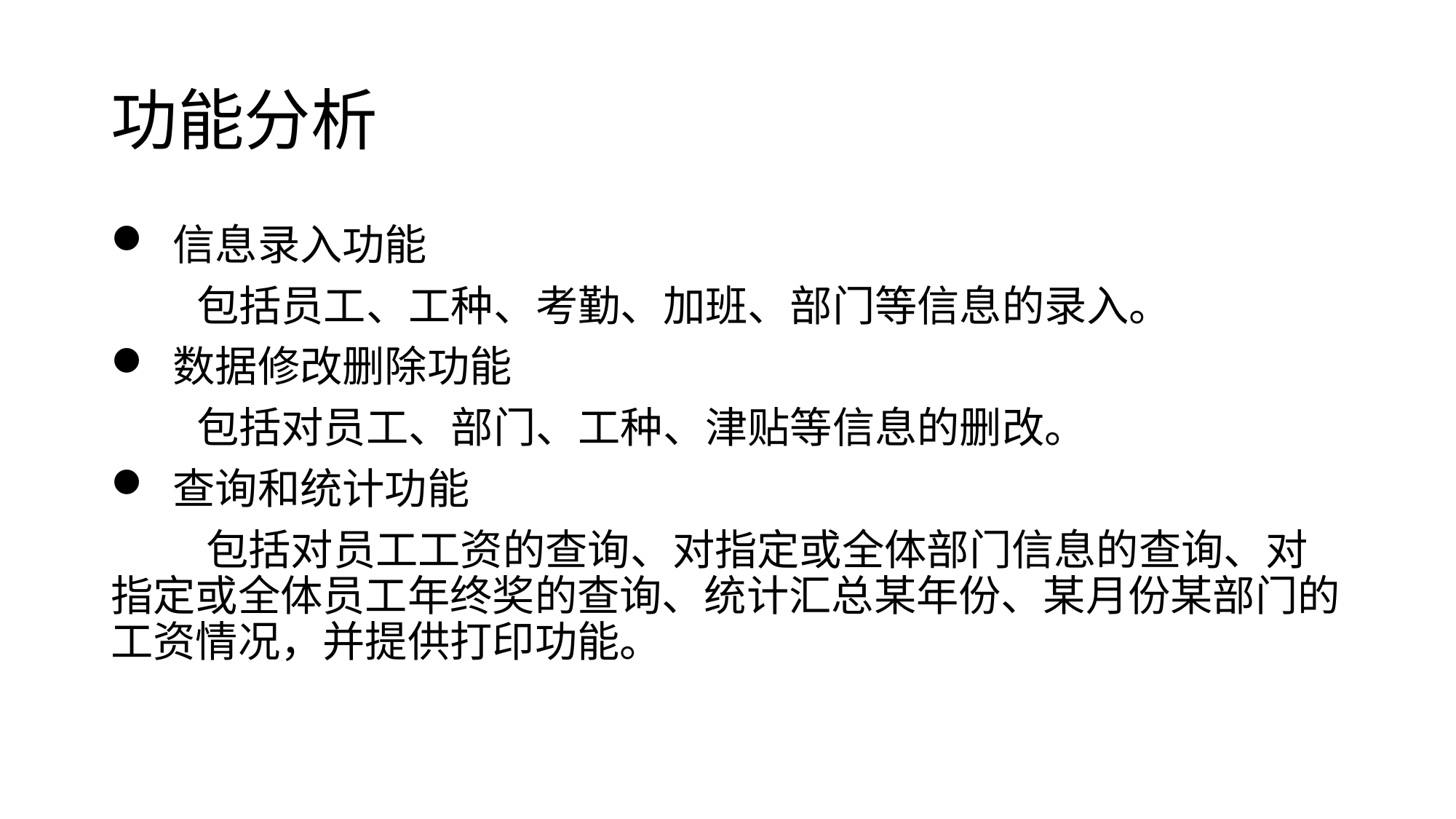

# 功能分析
 信息录入功能
        包括员工、工种、考勤、加班、部门等信息的录入。
 数据修改删除功能
        包括对员工、部门、工种、津贴等信息的删改。
 查询和统计功能
         包括对员工工资的查询、对指定或全体部门信息的查询、对指定或全体员工年终奖的查询、统计汇总某年份、某月份某部门的工资情况，并提供打印功能。